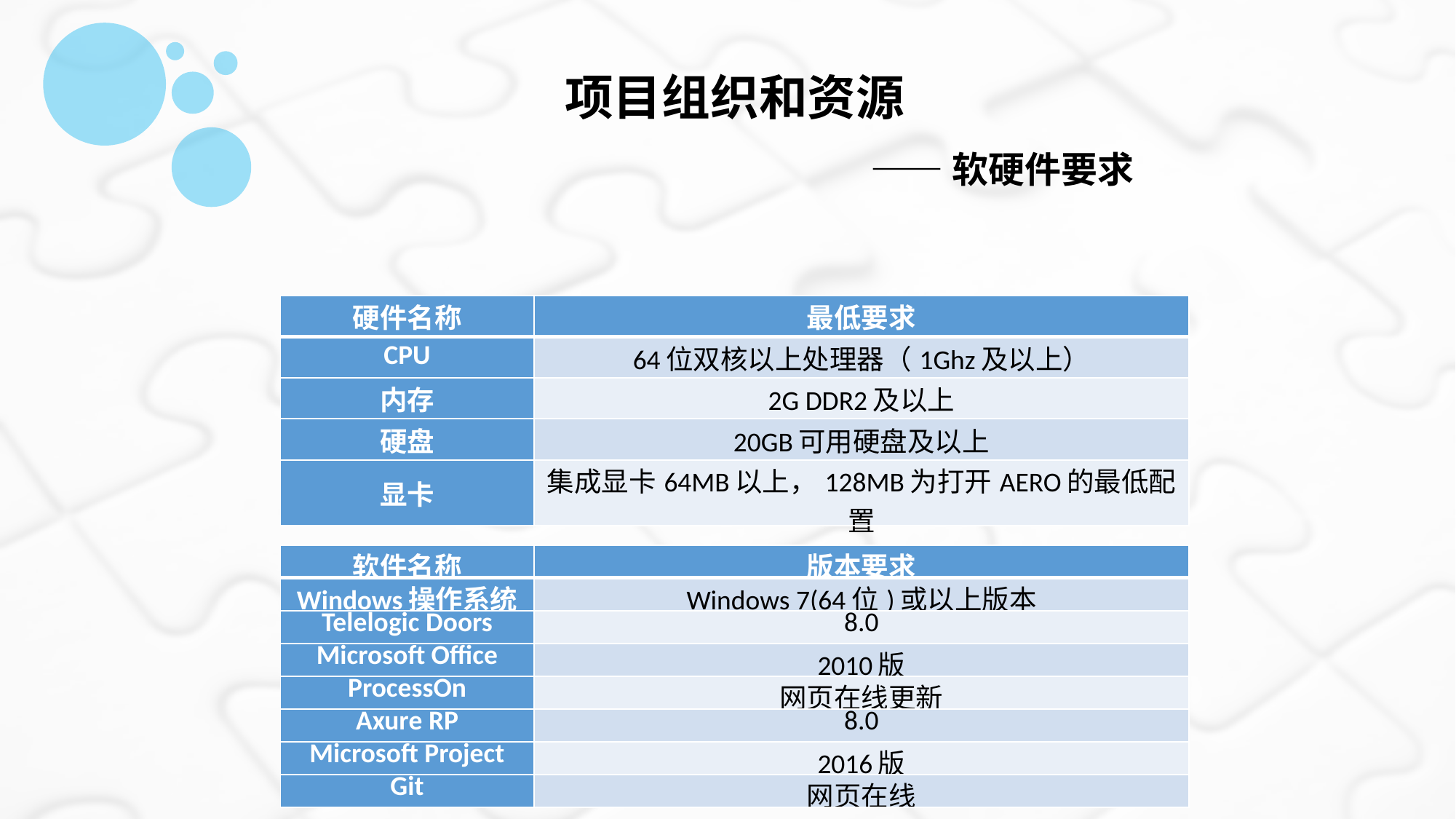

项目组织和资源
——软硬件要求
| 硬件名称 | 最低要求 |
| --- | --- |
| CPU | 64位双核以上处理器（1Ghz及以上） |
| 内存 | 2G DDR2及以上 |
| 硬盘 | 20GB可用硬盘及以上 |
| 显卡 | 集成显卡64MB以上，128MB为打开AERO的最低配置 |
| 软件名称 | 版本要求 |
| --- | --- |
| Windows操作系统 | Windows 7(64位)或以上版本 |
| Telelogic Doors | 8.0 |
| Microsoft Office | 2010版 |
| ProcessOn | 网页在线更新 |
| Axure RP | 8.0 |
| Microsoft Project | 2016版 |
| Git | 网页在线 |